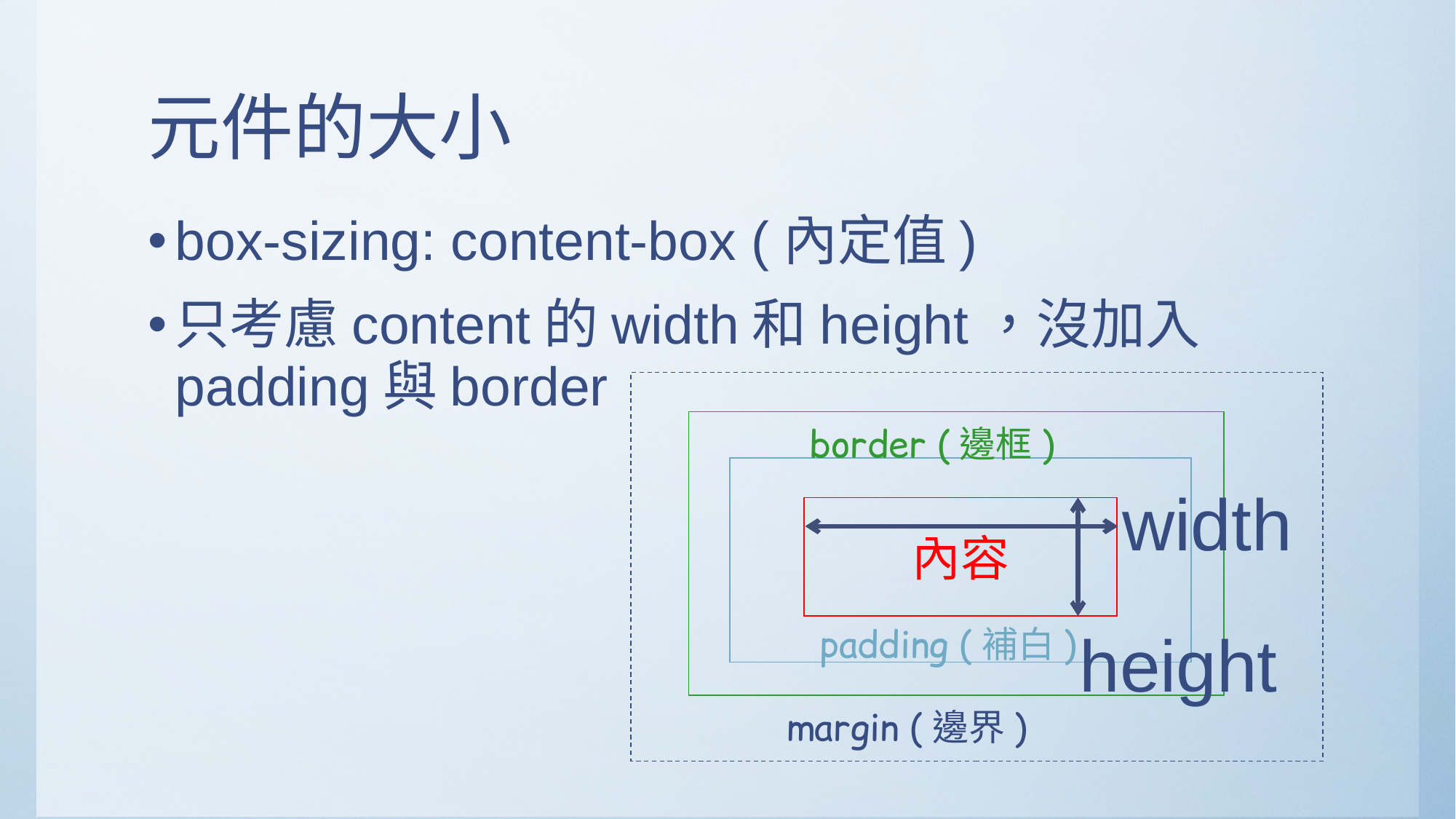

# 元件的大小
box-sizing: content-box (內定值)
只考慮content的width和height，沒加入padding與border

margin (邊界)

border (邊框)

padding (補白)
內容
width
height